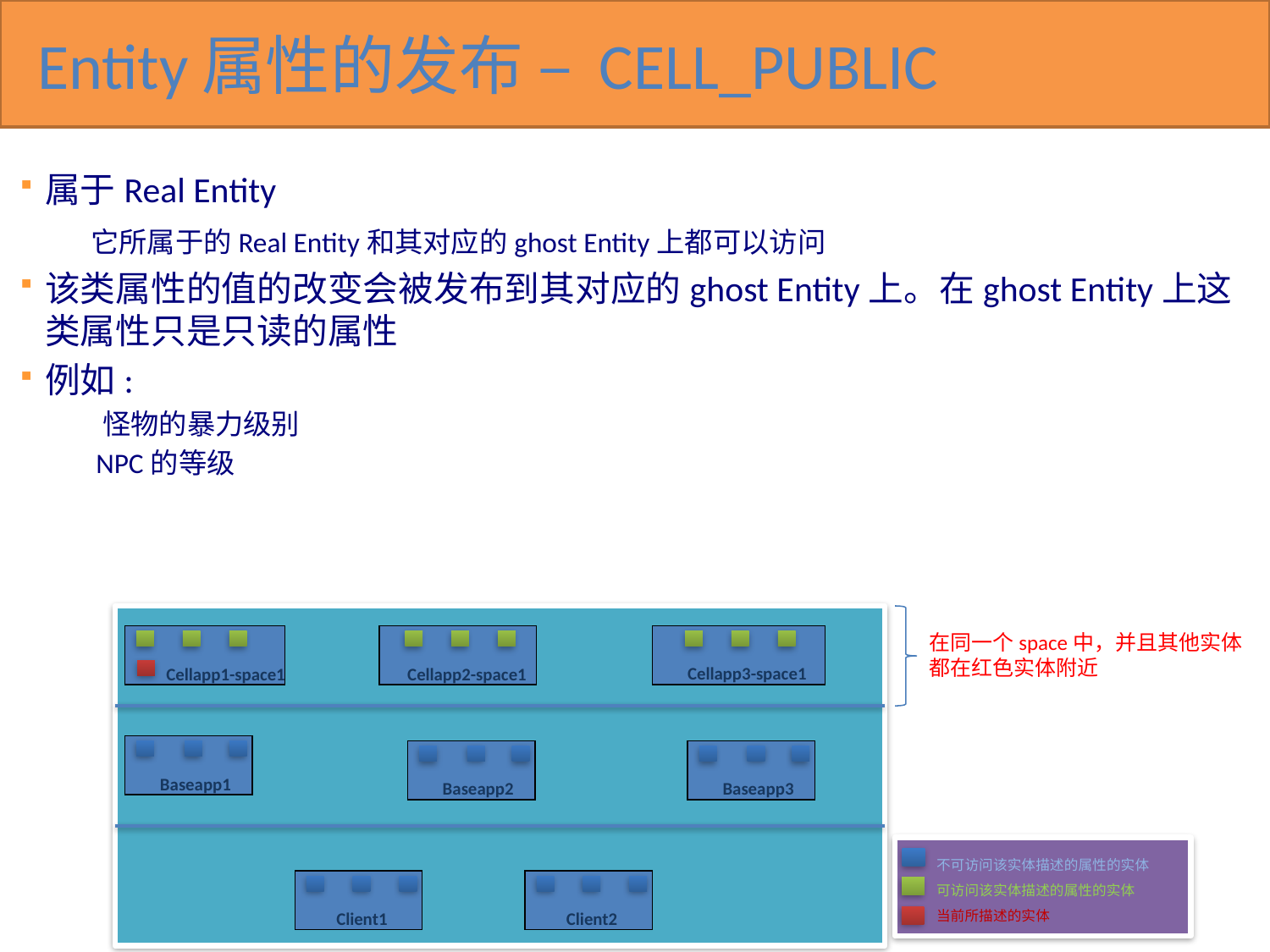

# Entity属性的发布 – CELL_PUBLIC
属于Real Entity
        它所属于的Real Entity和其对应的ghost Entity上都可以访问
该类属性的值的改变会被发布到其对应的ghost Entity上。在ghost Entity上这类属性只是只读的属性
例如:
        怪物的暴力级别
        NPC的等级

在同一个space中，并且其他实体都在红色实体附近

Cellapp1-space1

Cellapp2-space1

不可访问该实体描述的属性的实体
可访问该实体描述的属性的实体
当前所描述的实体

Cellapp3-space1

Baseapp1
Baseapp2
Baseapp3

Client1
Client2